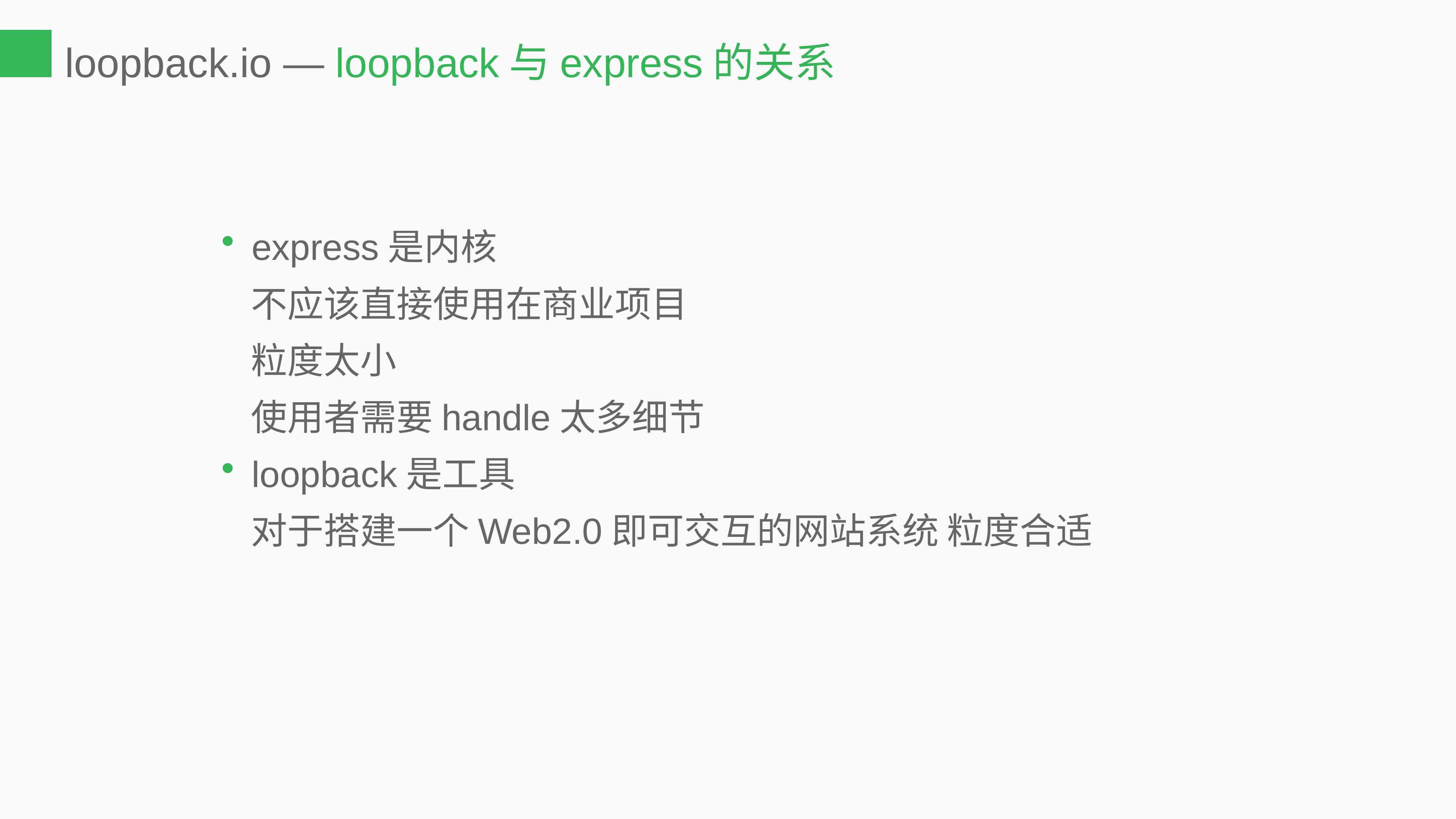

loopback.io — loopback与express的关系
express是内核
不应该直接使用在商业项目
粒度太小
使用者需要handle太多细节
loopback是工具
对于搭建一个Web2.0即可交互的网站系统 粒度合适